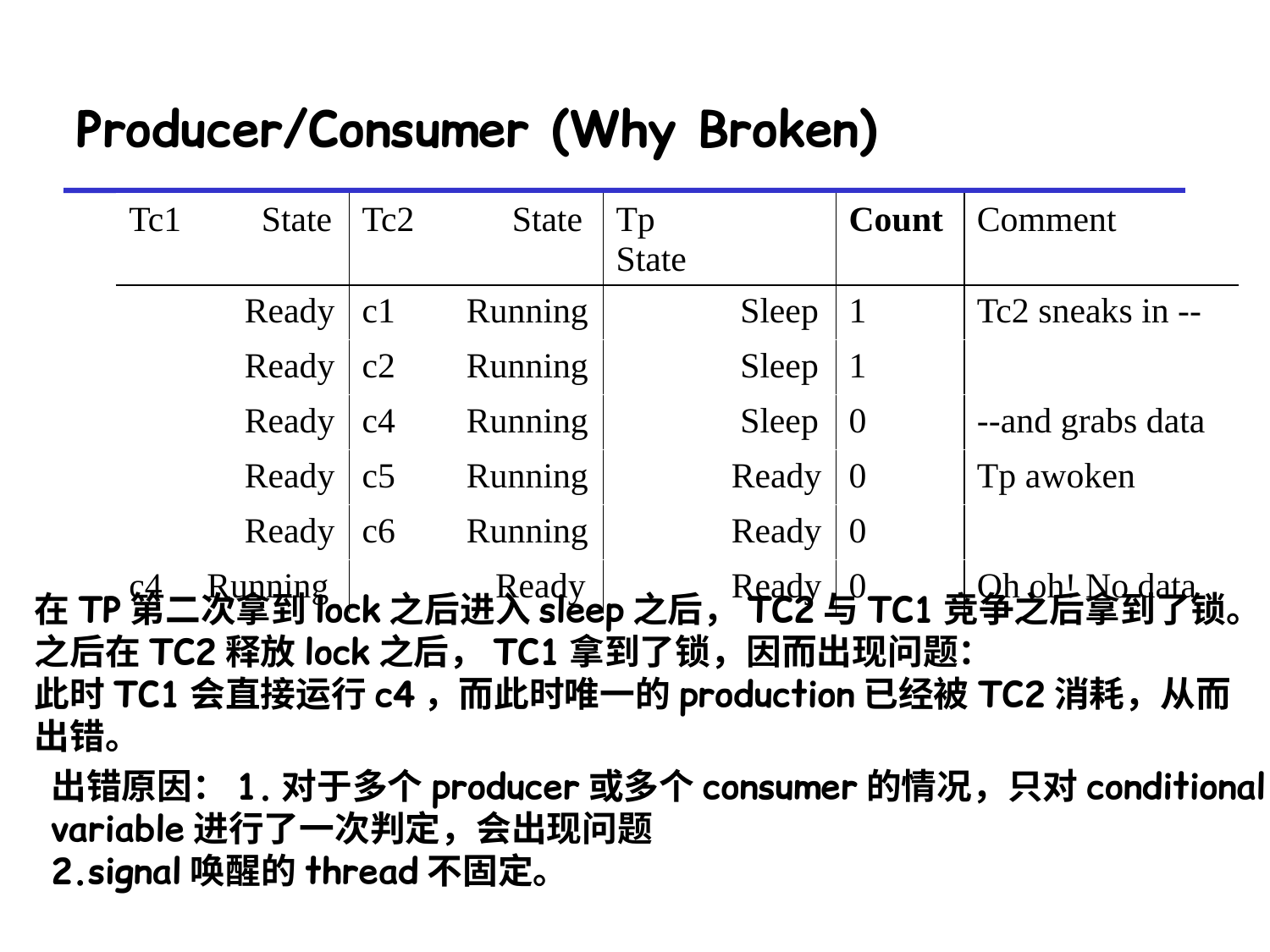

# Producer/Consumer (Why Broken)
| Tc1 State | Tc2 State | Tp State | Count | Comment |
| --- | --- | --- | --- | --- |
| Ready | c1 Running | Sleep | 1 | Tc2 sneaks in -- |
| Ready | c2 Running | Sleep | 1 |  |
| Ready | c4 Running | Sleep | 0 | --and grabs data |
| Ready | c5 Running | Ready | 0 | Tp awoken |
| Ready | c6 Running | Ready | 0 |  |
| c4 Running | Ready | Ready | 0 | Oh oh! No data |
在TP第二次拿到lock之后进入sleep之后，TC2与TC1竞争之后拿到了锁。
之后在TC2释放lock之后，TC1拿到了锁，因而出现问题：
此时TC1会直接运行c4，而此时唯一的production已经被TC2消耗，从而
出错。
出错原因：1.对于多个producer或多个consumer的情况，只对conditional
variable进行了一次判定，会出现问题
2.signal唤醒的thread不固定。
19